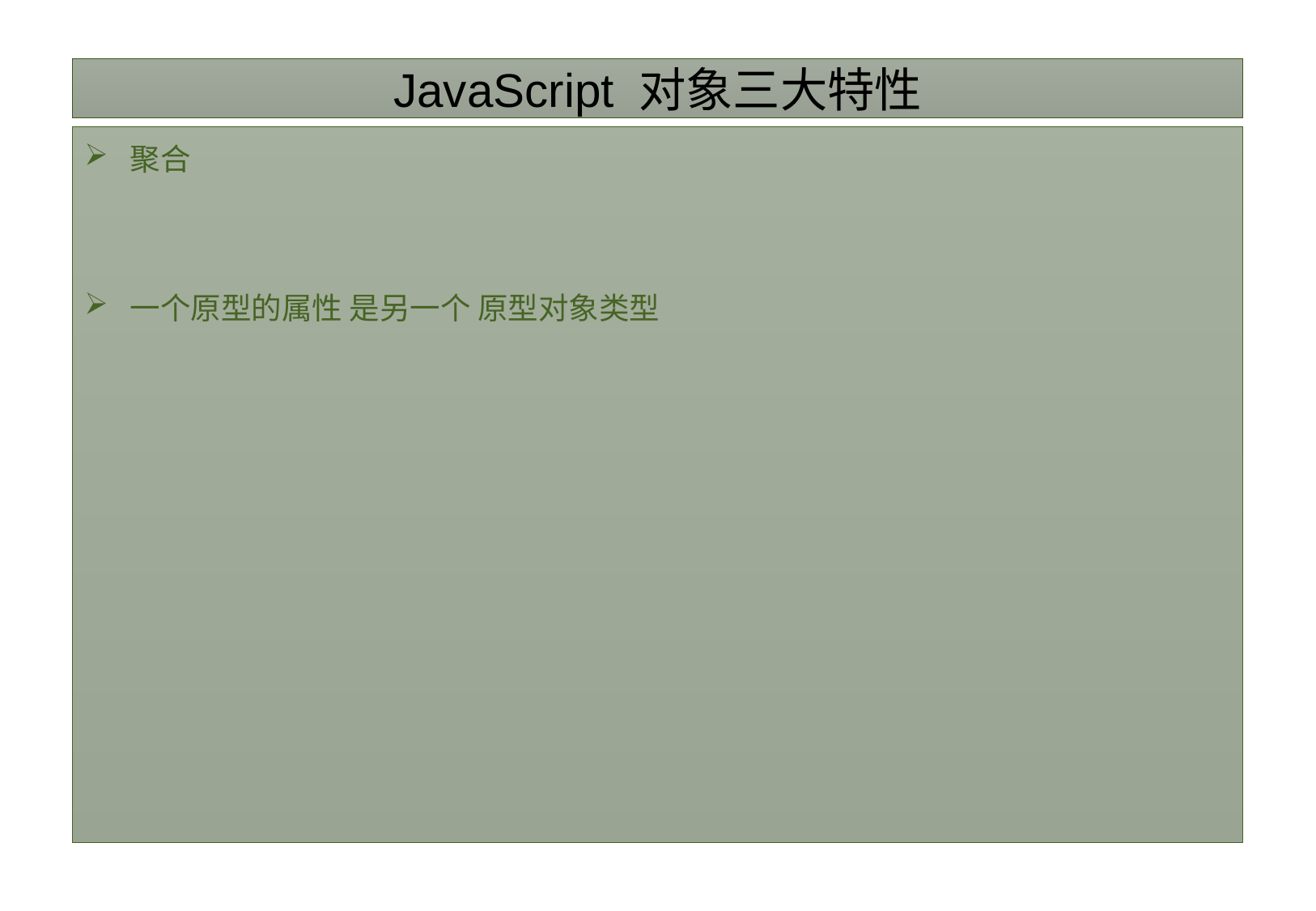

# JavaScript 对象三大特性
聚合

一个原型的属性 是另一个 原型对象类型